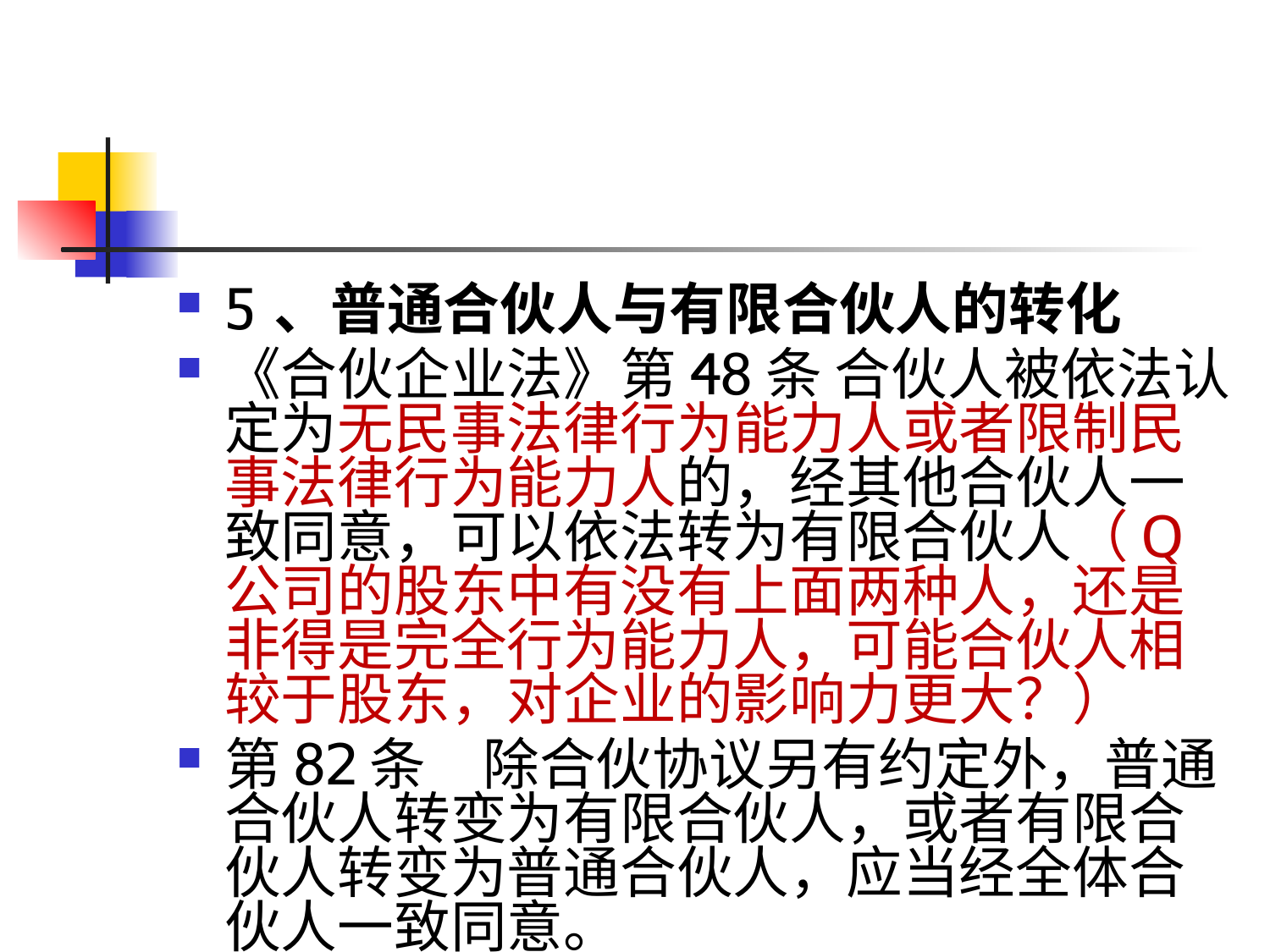

#
5、普通合伙人与有限合伙人的转化
《合伙企业法》第48条 合伙人被依法认定为无民事法律行为能力人或者限制民事法律行为能力人的，经其他合伙人一致同意，可以依法转为有限合伙人（Q 公司的股东中有没有上面两种人，还是非得是完全行为能力人，可能合伙人相较于股东，对企业的影响力更大？）
第82条　除合伙协议另有约定外，普通合伙人转变为有限合伙人，或者有限合伙人转变为普通合伙人，应当经全体合伙人一致同意。